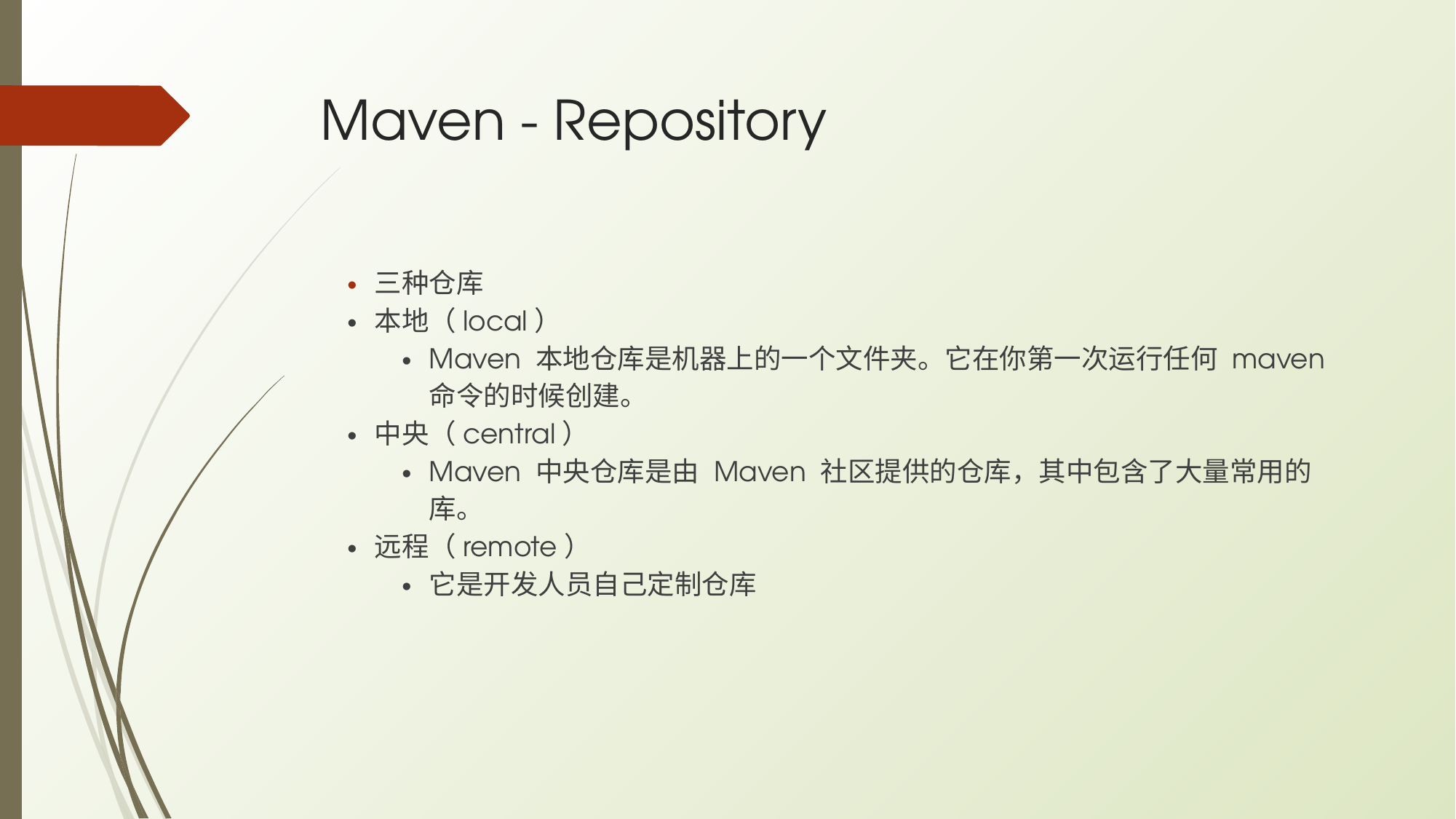

# Maven - Repository
三种仓库
本地（local）
Maven 本地仓库是机器上的一个文件夹。它在你第一次运行任何 maven 命令的时候创建。
中央（central）
Maven 中央仓库是由 Maven 社区提供的仓库，其中包含了大量常用的库。
远程（remote）
它是开发人员自己定制仓库